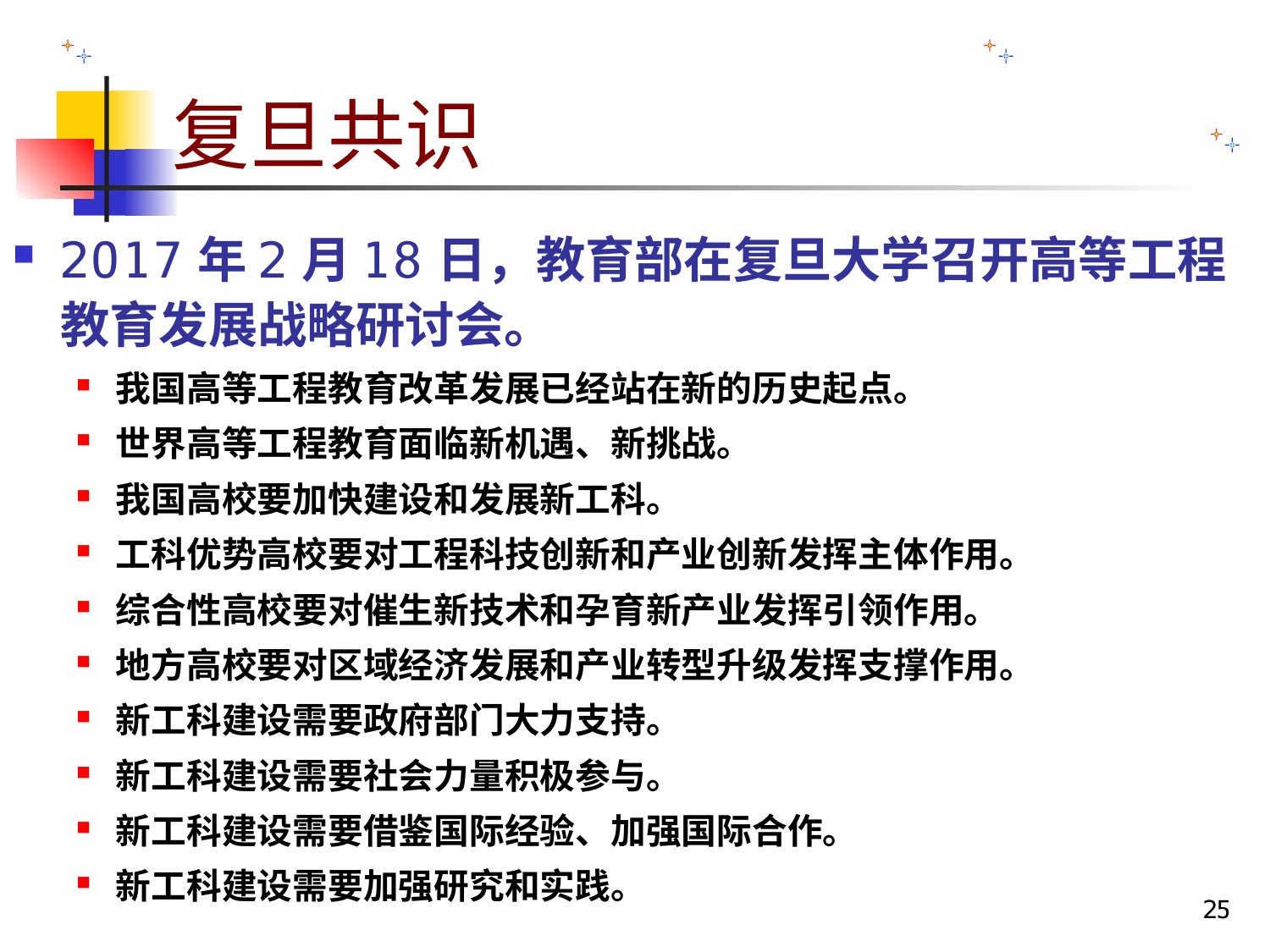

# 复旦共识
2017年2月18日，教育部在复旦大学召开高等工程教育发展战略研讨会。
我国高等工程教育改革发展已经站在新的历史起点。
世界高等工程教育面临新机遇、新挑战。
我国高校要加快建设和发展新工科。
工科优势高校要对工程科技创新和产业创新发挥主体作用。
综合性高校要对催生新技术和孕育新产业发挥引领作用。
地方高校要对区域经济发展和产业转型升级发挥支撑作用。
新工科建设需要政府部门大力支持。
新工科建设需要社会力量积极参与。
新工科建设需要借鉴国际经验、加强国际合作。
新工科建设需要加强研究和实践。

25